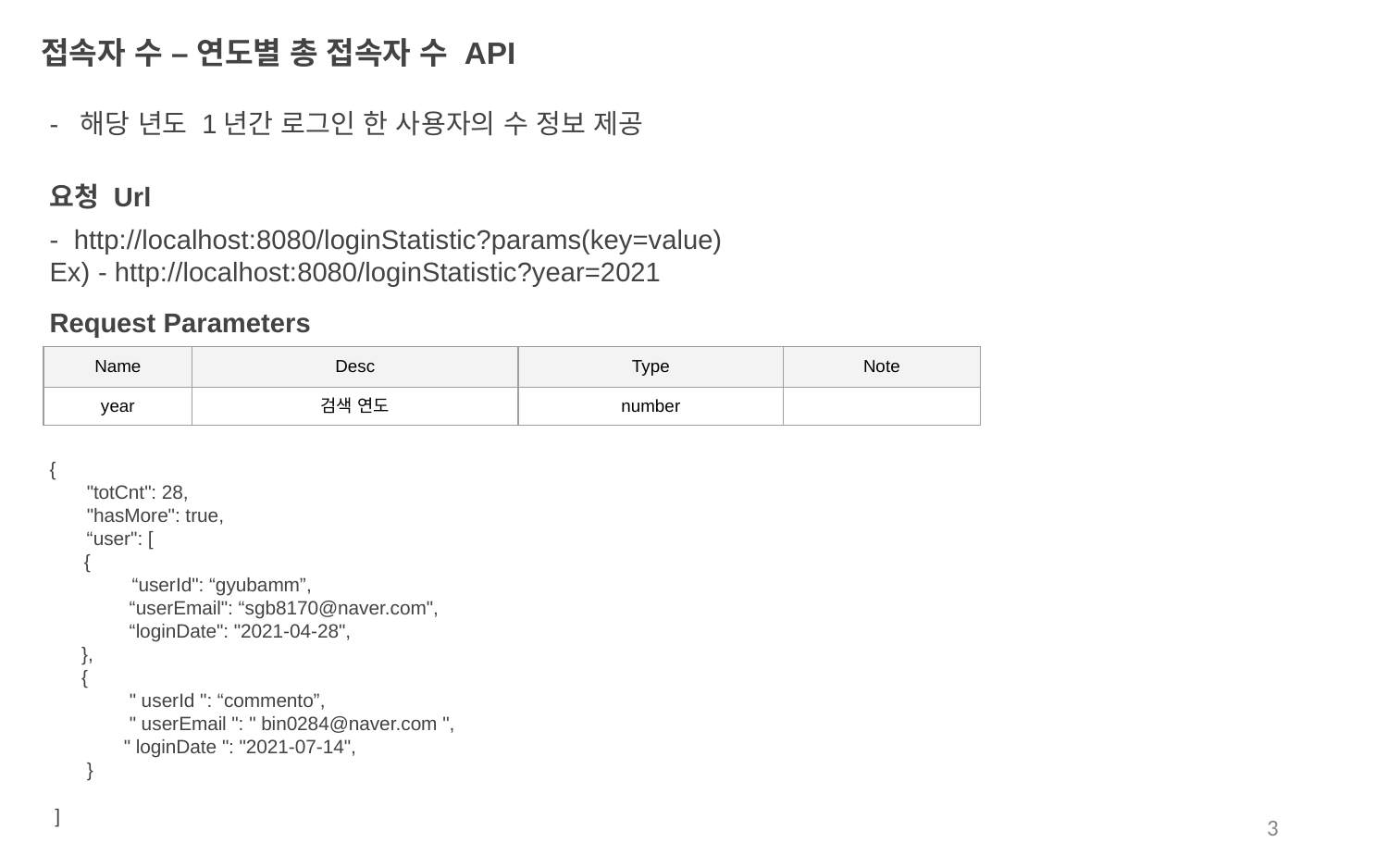

접속자 수 – 연도별 총 접속자 수 API
-  해당 년도 1년간 로그인 한 사용자의 수 정보 제공
요청 Url
-  http://localhost:8080/loginStatistic?params(key=value)
Ex) - http://localhost:8080/loginStatistic?year=2021
Request Parameters
| Name | Desc | Type | Note |
| --- | --- | --- | --- |
| year | 검색 연도 | number |  |
{
       "totCnt": 28,
       "hasMore": true,
       “user": [
 	    {
 	             “userId": “gyubamm”,
               “userEmail": “sgb8170@naver.com",
               “loginDate": "2021-04-28",
      },
      {
               " userId ": “commento”,
               " userEmail ": " bin0284@naver.com ",
              " loginDate ": "2021-07-14",
       }

 ]

3